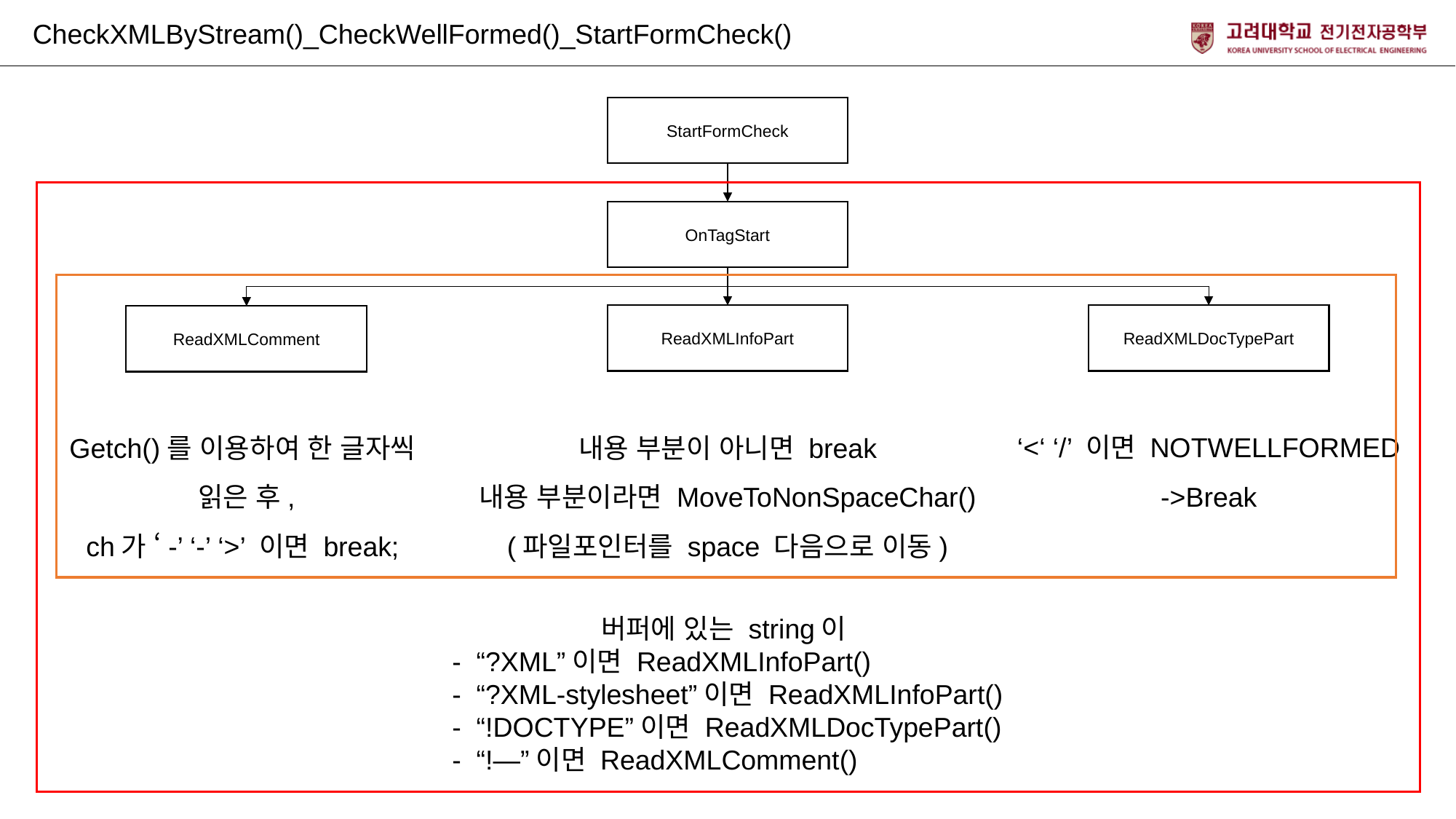

CheckXMLByStream()_CheckWellFormed()_StartFormCheck()
StartFormCheck

OnTagStart

ReadXMLDocTypePart
ReadXMLInfoPart
ReadXMLComment
‘<‘ ‘/’ 이면 NOTWELLFORMED
->Break
Getch()를 이용하여 한 글자씩
읽은 후,
ch가 ‘-’ ‘-’ ‘>’ 이면 break;
내용 부분이 아니면 break
내용 부분이라면 MoveToNonSpaceChar()
(파일포인터를 space 다음으로 이동)
버퍼에 있는 string이
-  “?XML”이면 ReadXMLInfoPart()
-  “?XML-stylesheet”이면 ReadXMLInfoPart()
-  “!DOCTYPE”이면 ReadXMLDocTypePart()
-  “!—”이면 ReadXMLComment()